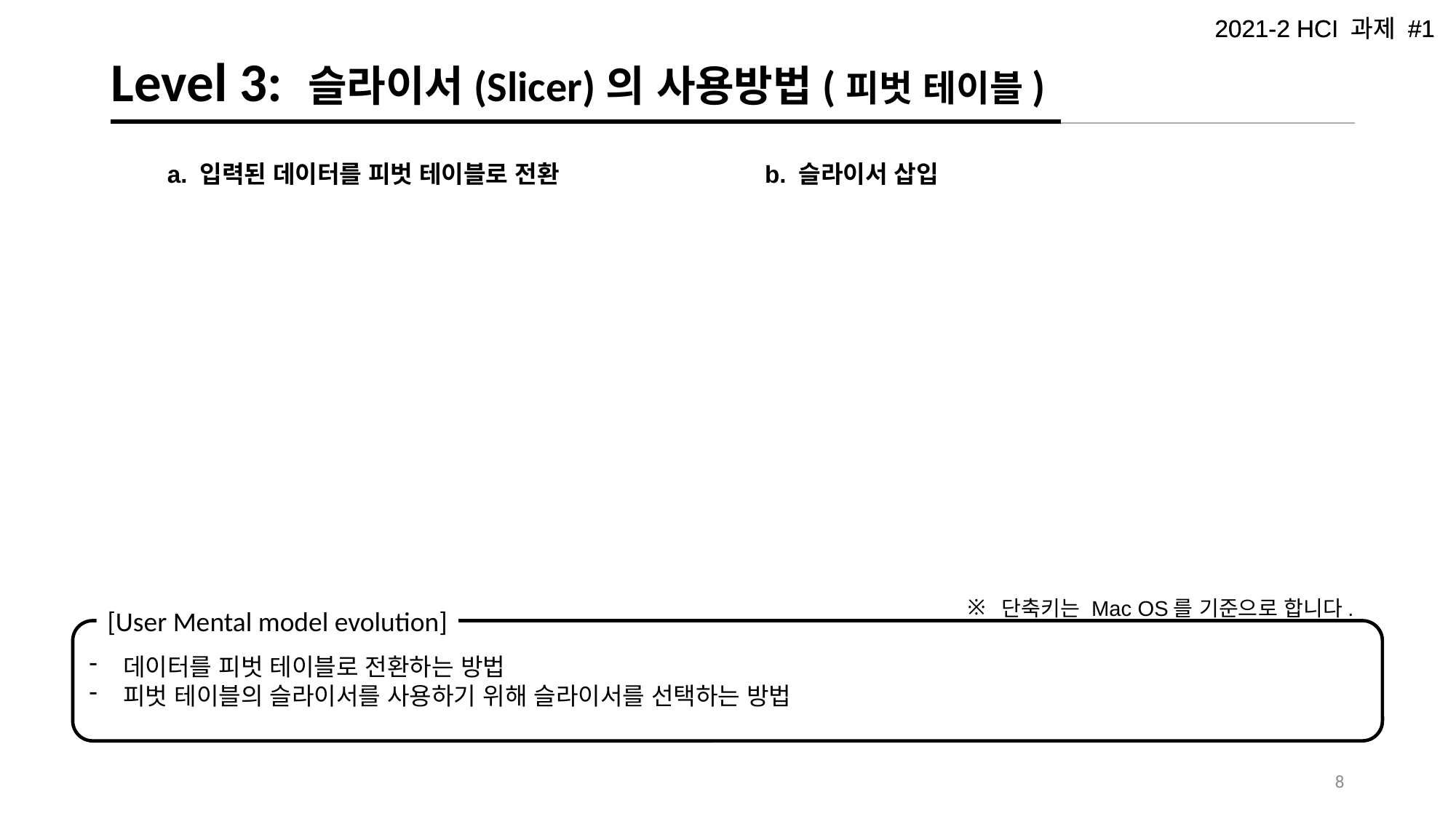

# Level 3: 슬라이서(Slicer)의 사용방법(피벗 테이블)
a. 입력된 데이터를 피벗 테이블로 전환
b. 슬라이서 삽입
단축키는 Mac OS를 기준으로 합니다.
[User Mental model evolution]
데이터를 피벗 테이블로 전환하는 방법
피벗 테이블의 슬라이서를 사용하기 위해 슬라이서를 선택하는 방법
8